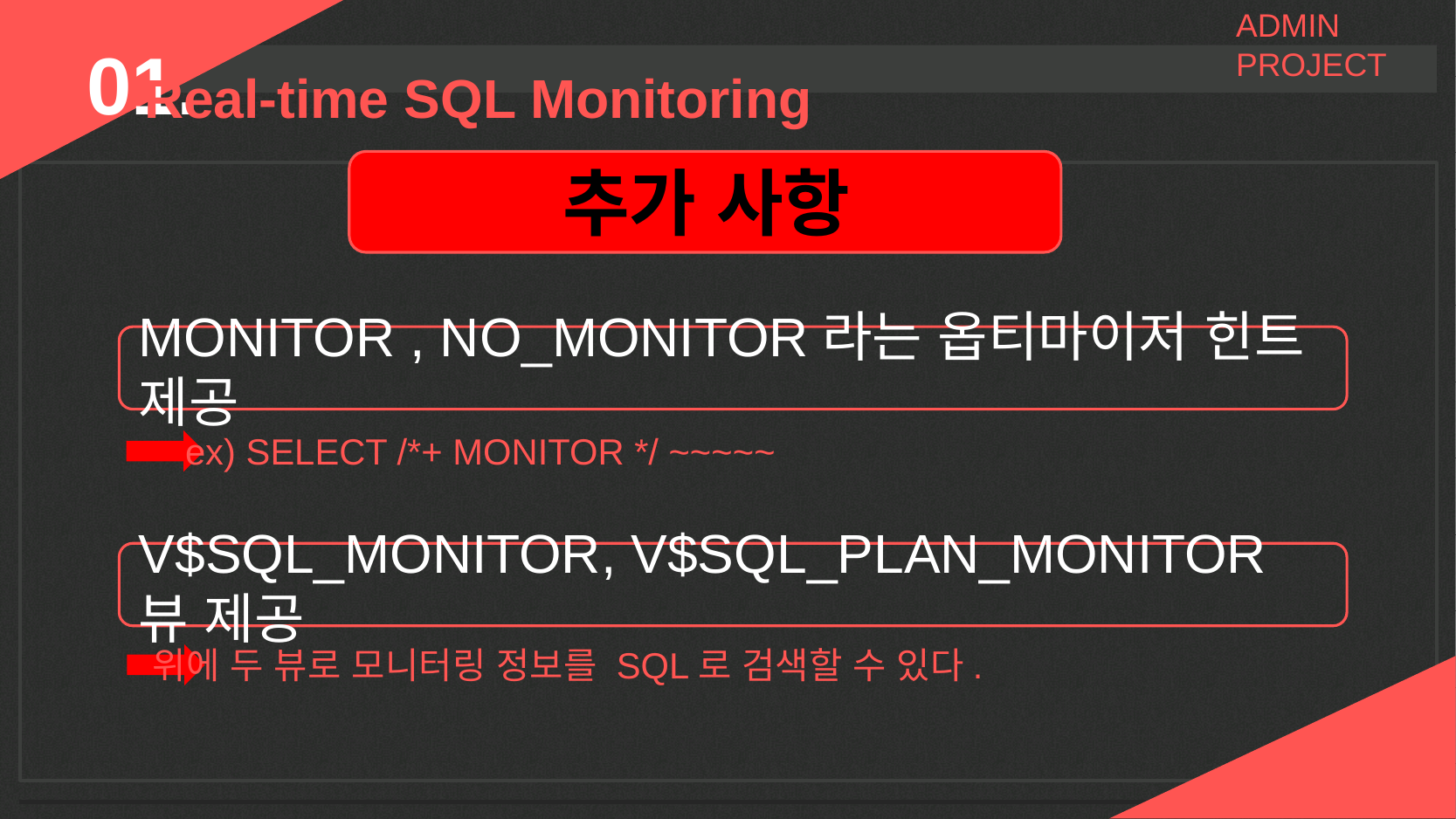

ADMIN PROJECT
01.
Real-time SQL Monitoring
추가 사항
MONITOR , NO_MONITOR라는 옵티마이저 힌트 제공
ex) SELECT /*+ MONITOR */ ~~~~~

V$SQL_MONITOR, V$SQL_PLAN_MONITOR 뷰 제공
위에 두 뷰로 모니터링 정보를 SQL로 검색할 수 있다.